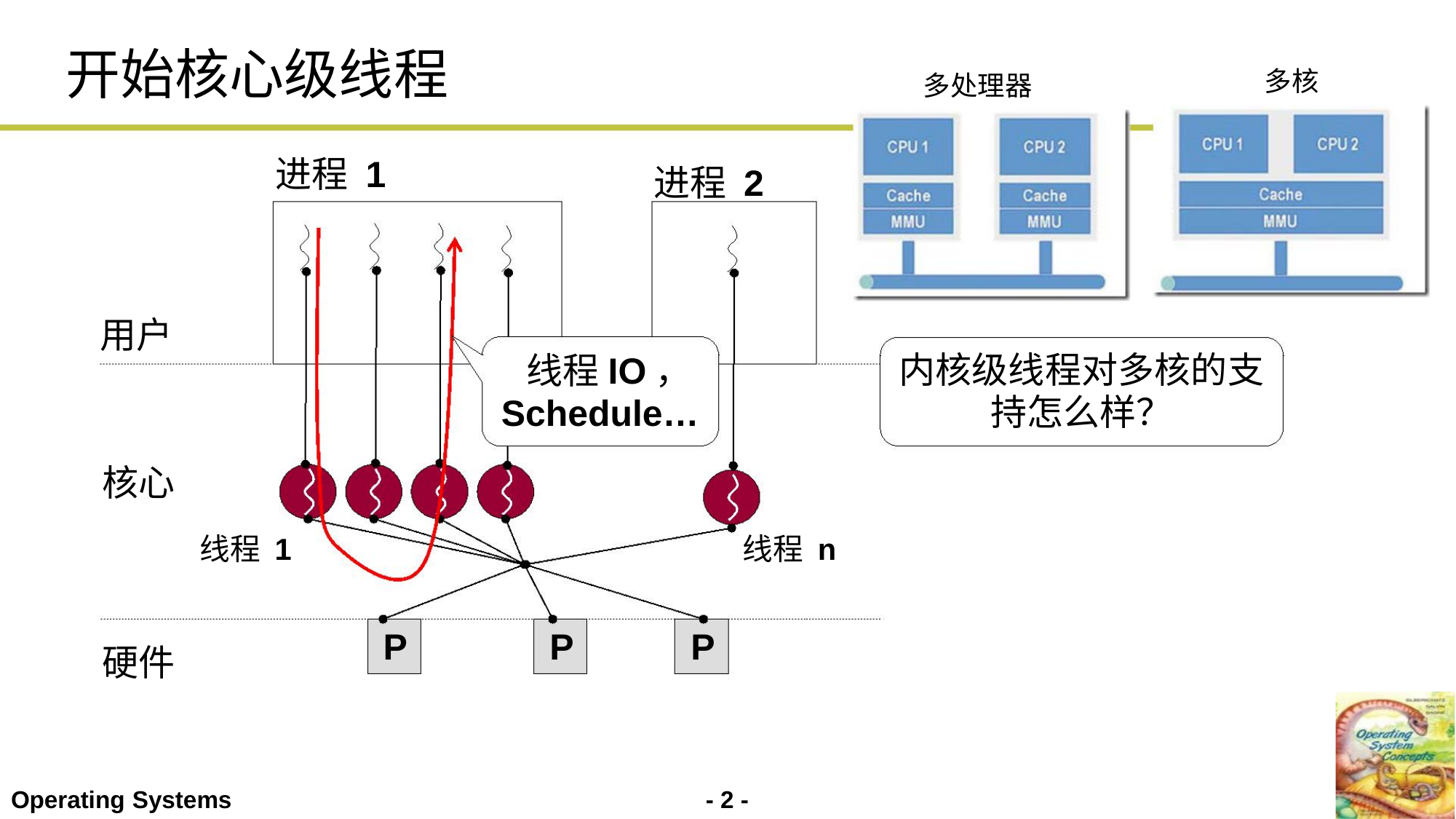

开始核心级线程
多核
多处理器

进程 1
进程 2
用户
线程IO，
Schedule…
内核级线程对多核的支
持怎么样？
核心
线程 1
线程 n
P
P
P
硬件

- 2 -
Operating Systems